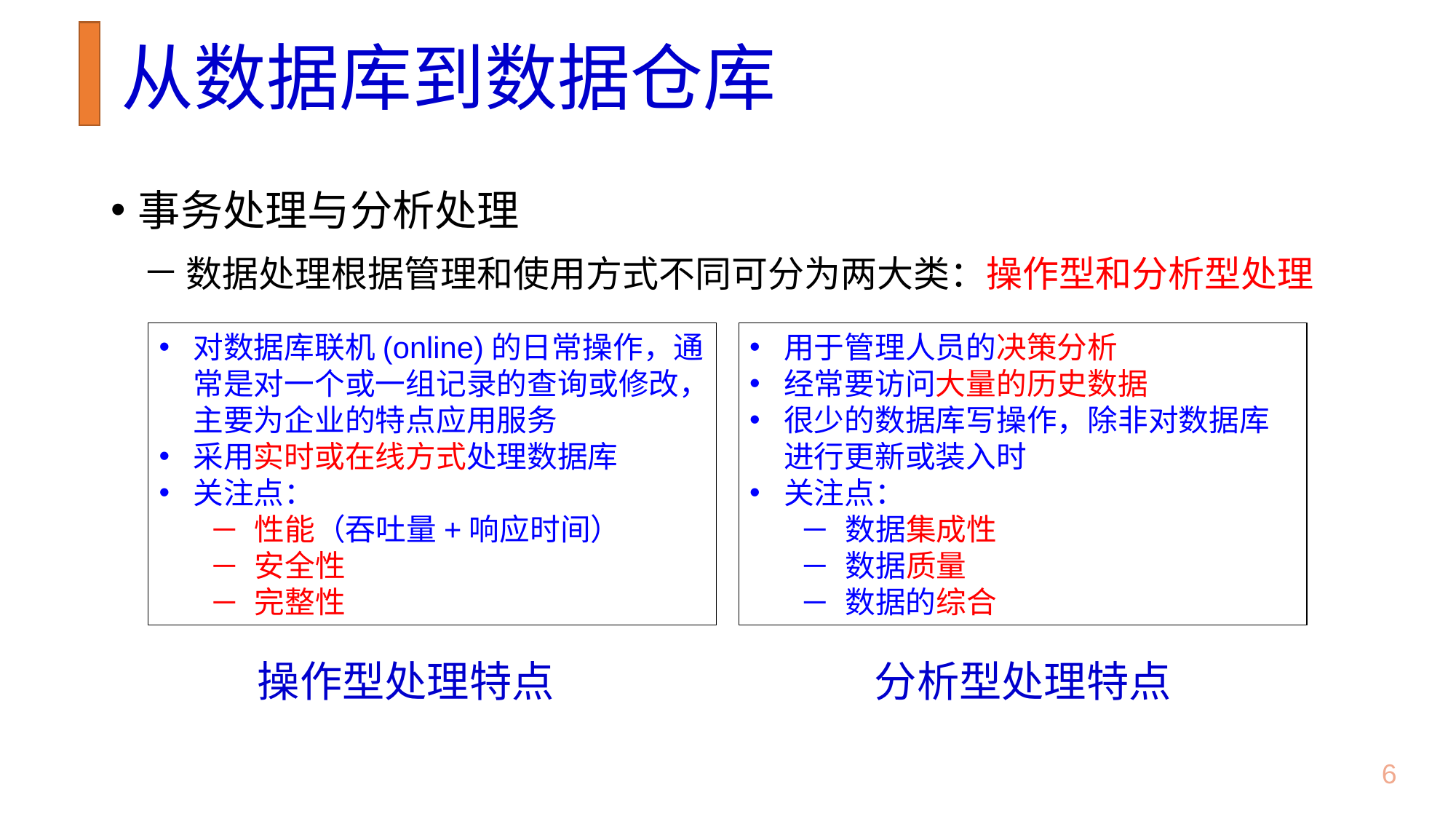

# 从数据库到数据仓库
事务处理与分析处理
数据处理根据管理和使用方式不同可分为两大类：操作型和分析型处理

对数据库联机(online)的日常操作，通常是对一个或一组记录的查询或修改，主要为企业的特点应用服务
采用实时或在线方式处理数据库
关注点：
性能（吞吐量+响应时间）
安全性
完整性
用于管理人员的决策分析
经常要访问大量的历史数据
很少的数据库写操作，除非对数据库进行更新或装入时
关注点：
数据集成性
数据质量
数据的综合
操作型处理特点
分析型处理特点
6